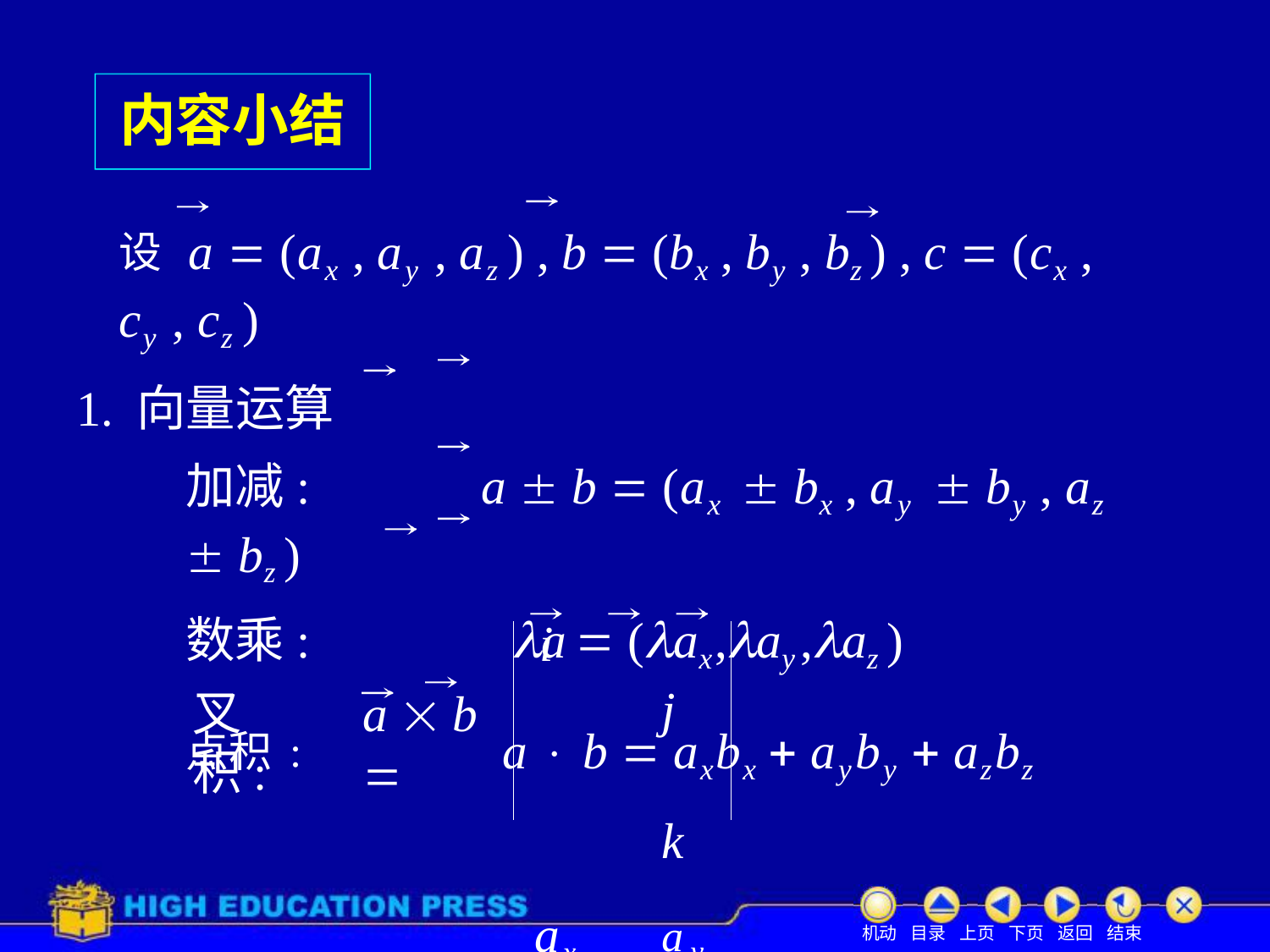

# 内容小结
设 a = (ax , ay , az ) , b = (bx , by , bz ) , c = (cx , cy , cz )
1. 向量运算
加减:	a ± b = (ax ± bx , ay ± by , az ± bz )
数乘:	λa = (λax ,λay ,λaz )
点积:	a ⋅ b = axbx + ayby + azbz

i		j		k  ax	ay	az
bx	by	bz

a × b =
叉积:

机动 目录 上页 下页 返回 结束